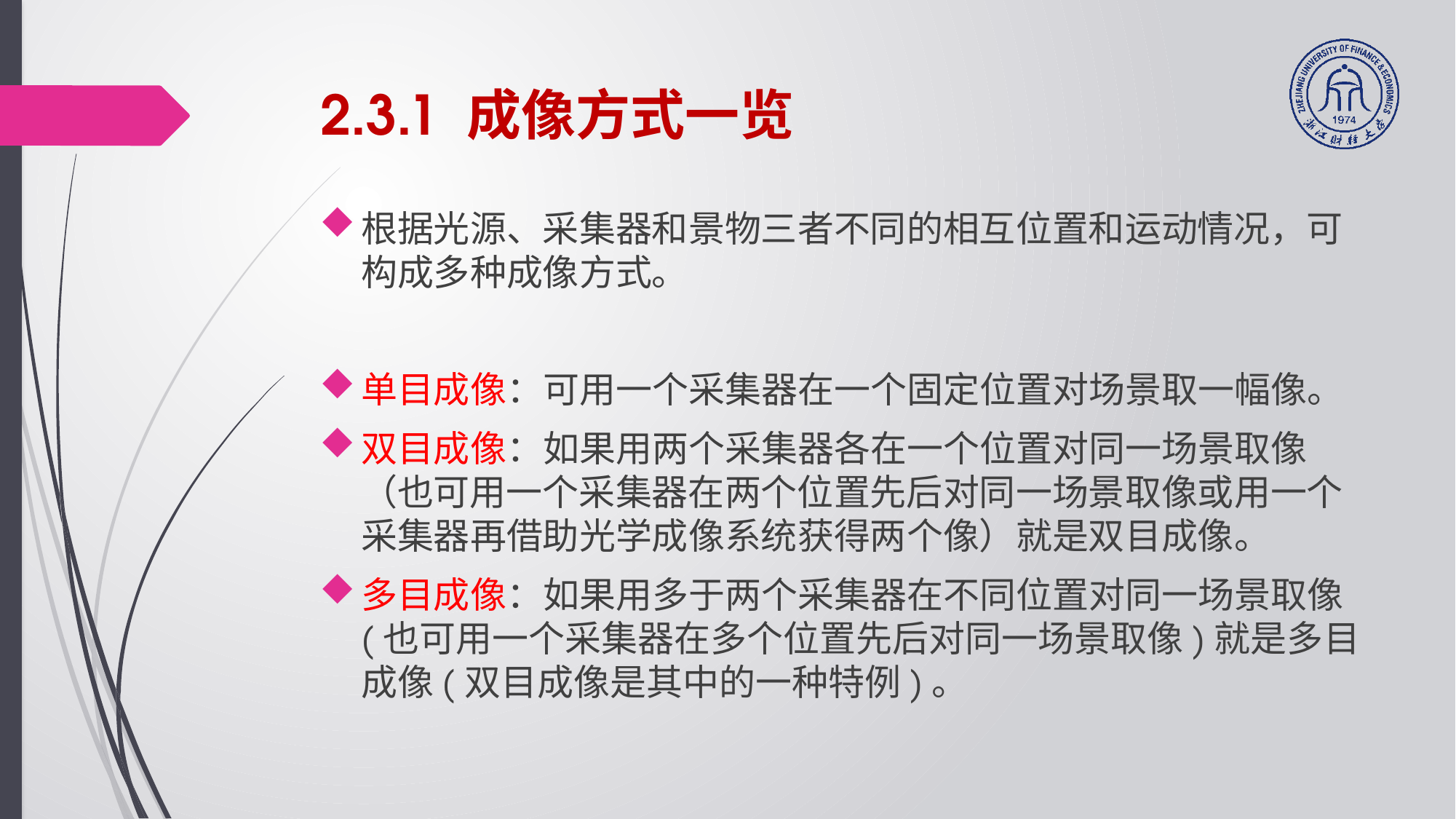

# 2.3.1 成像方式一览
根据光源、采集器和景物三者不同的相互位置和运动情况，可构成多种成像方式。

单目成像：可用一个采集器在一个固定位置对场景取一幅像。
双目成像：如果用两个采集器各在一个位置对同一场景取像（也可用一个采集器在两个位置先后对同一场景取像或用一个采集器再借助光学成像系统获得两个像）就是双目成像。
多目成像：如果用多于两个采集器在不同位置对同一场景取像(也可用一个采集器在多个位置先后对同一场景取像)就是多目成像(双目成像是其中的一种特例)。